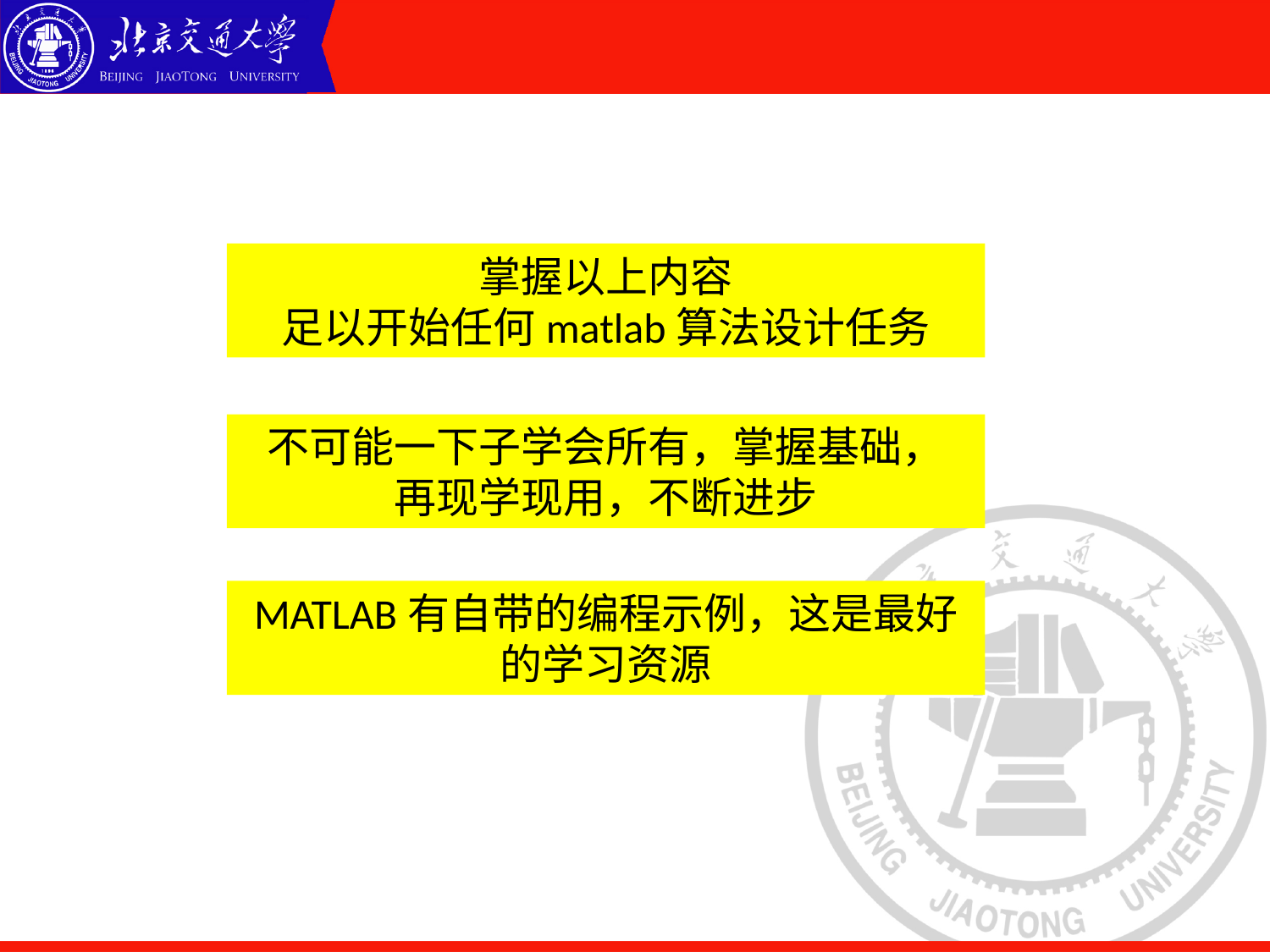

掌握以上内容
足以开始任何matlab算法设计任务
不可能一下子学会所有，掌握基础，
再现学现用，不断进步
MATLAB有自带的编程示例，这是最好的学习资源